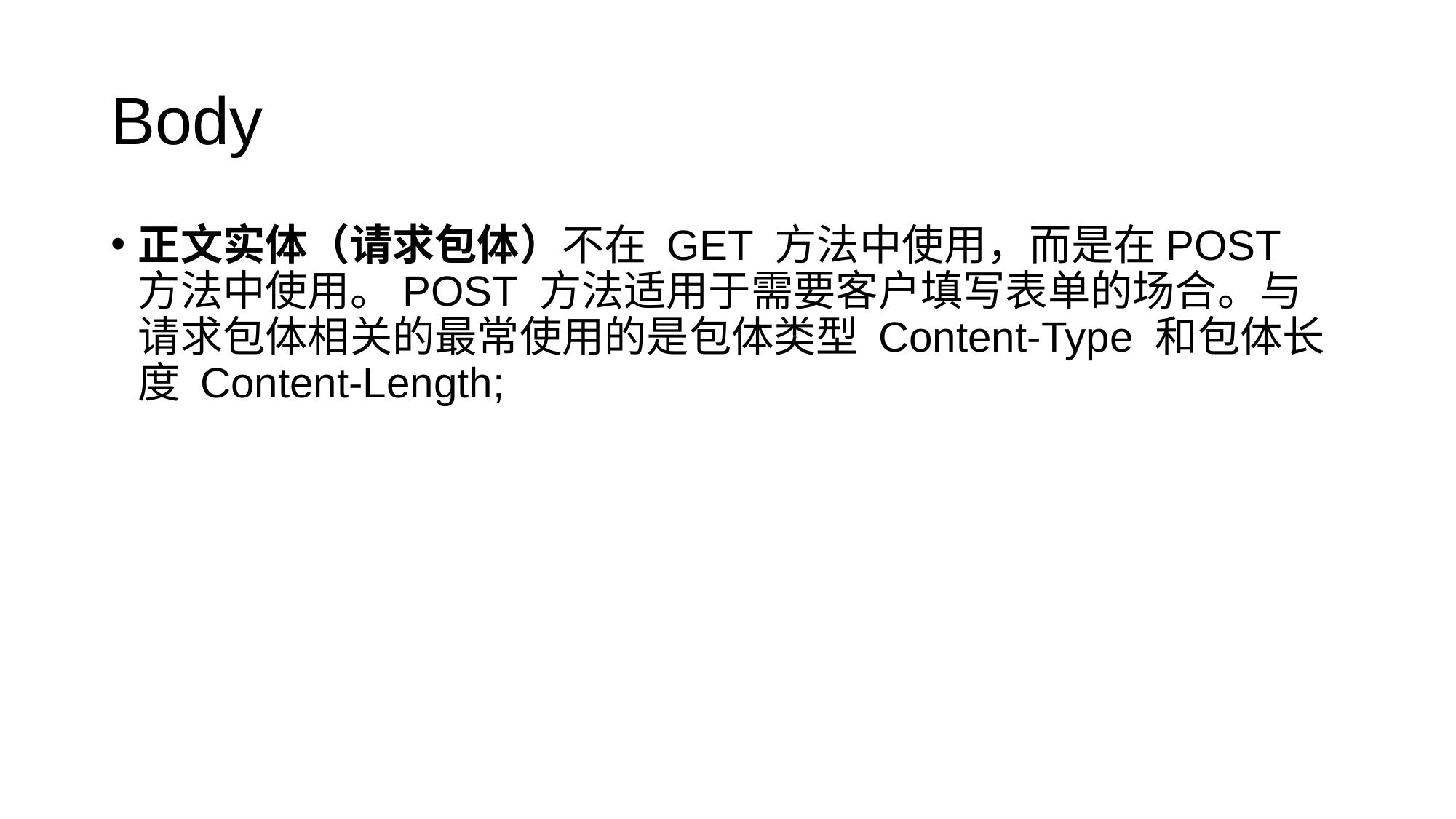

# Body
正文实体（请求包体）不在 GET 方法中使用，而是在POST 方法中使用。POST 方法适用于需要客户填写表单的场合。与请求包体相关的最常使用的是包体类型 Content-Type 和包体长度 Content-Length;